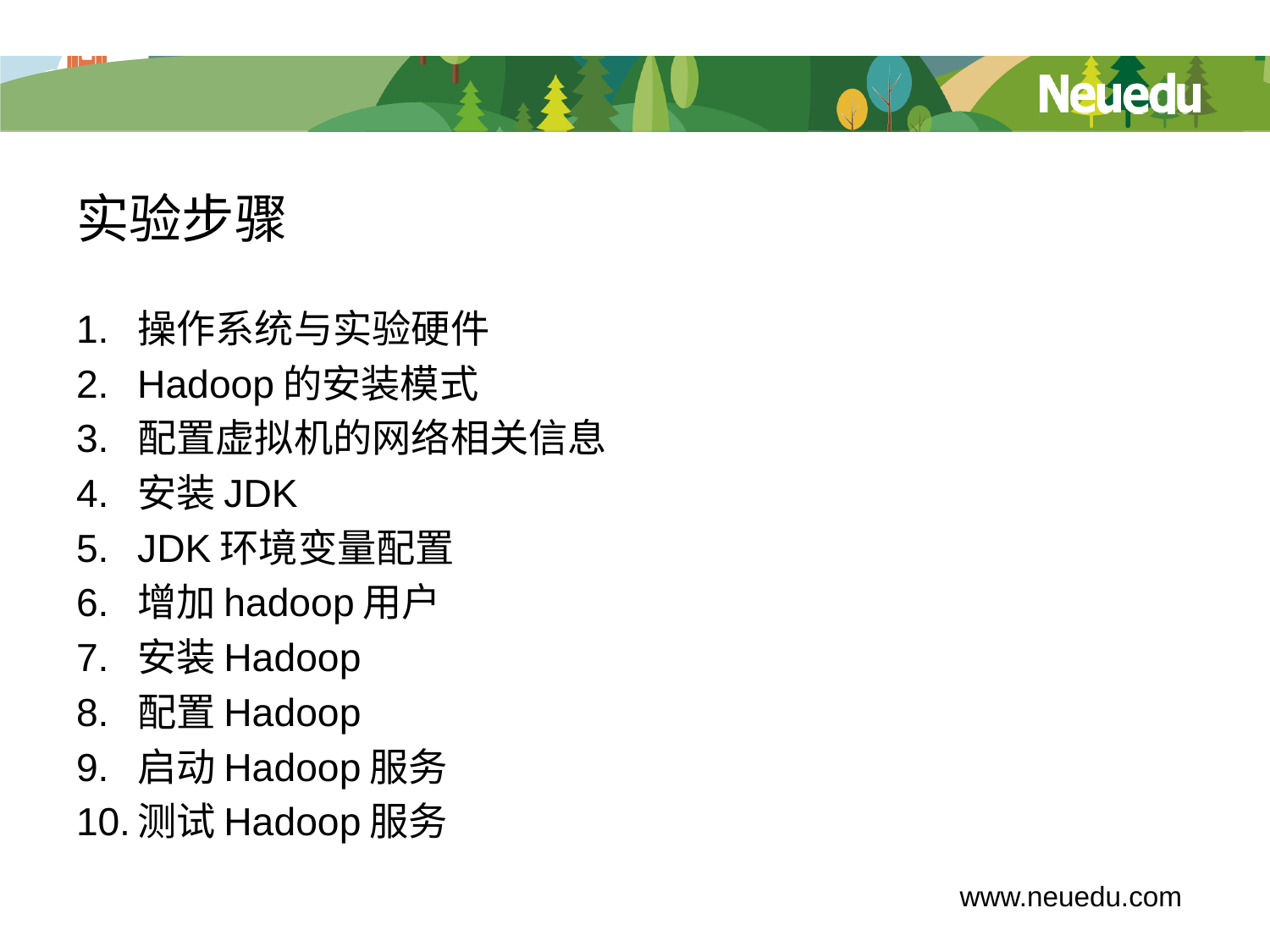

# 实验步骤
操作系统与实验硬件
Hadoop的安装模式
配置虚拟机的网络相关信息
安装JDK
JDK环境变量配置
增加hadoop用户
安装Hadoop
配置Hadoop
启动Hadoop服务
测试Hadoop服务